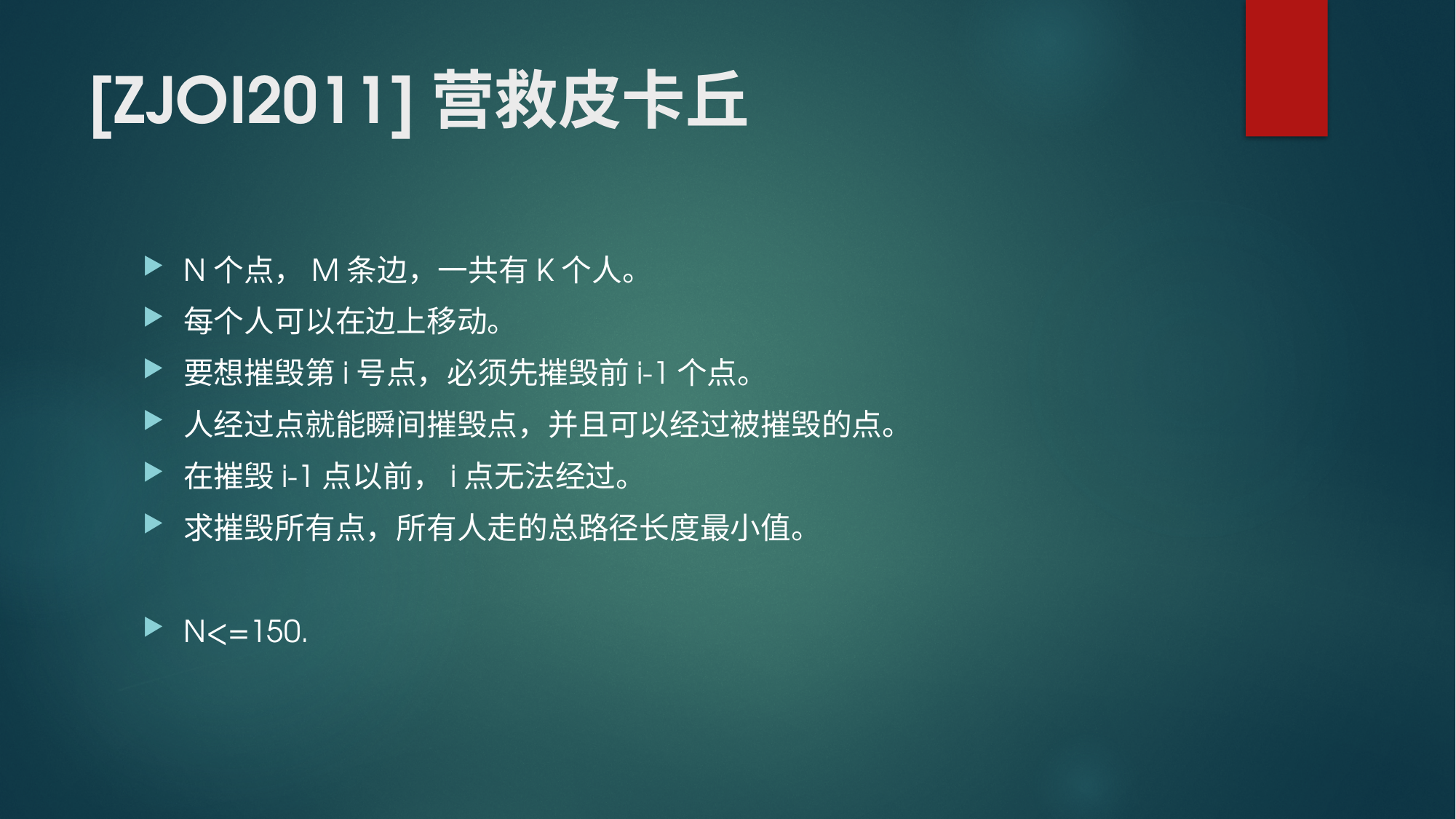

# [ZJOI2011]营救皮卡丘
N个点，M条边，一共有K个人。
每个人可以在边上移动。
要想摧毁第i号点，必须先摧毁前i-1个点。
人经过点就能瞬间摧毁点，并且可以经过被摧毁的点。
在摧毁i-1点以前，i点无法经过。
求摧毁所有点，所有人走的总路径长度最小值。

N<=150.